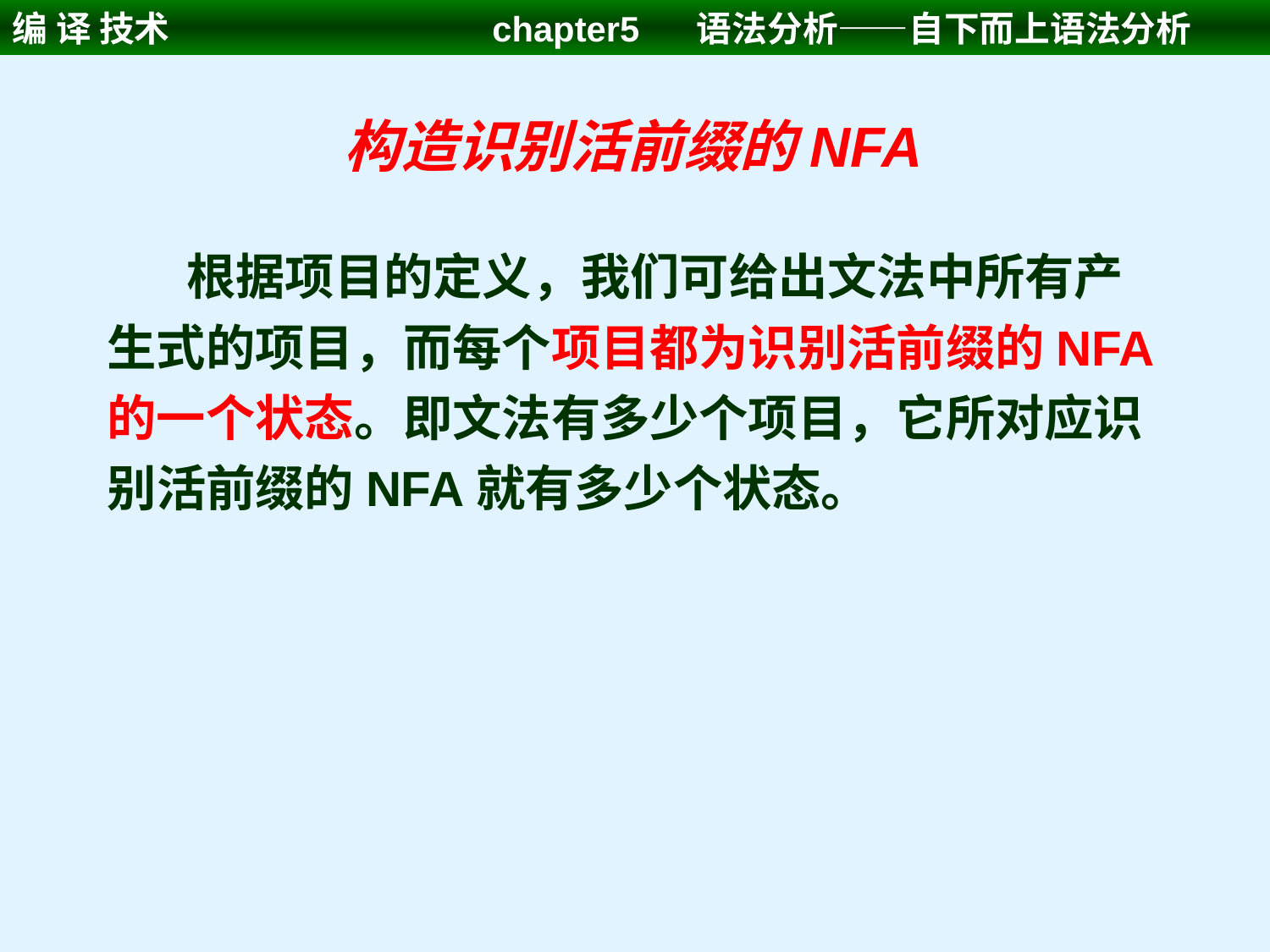

构造识别活前缀的NFA
      根据项目的定义，我们可给出文法中所有产生式的项目，而每个项目都为识别活前缀的NFA的一个状态。即文法有多少个项目，它所对应识别活前缀的NFA就有多少个状态。